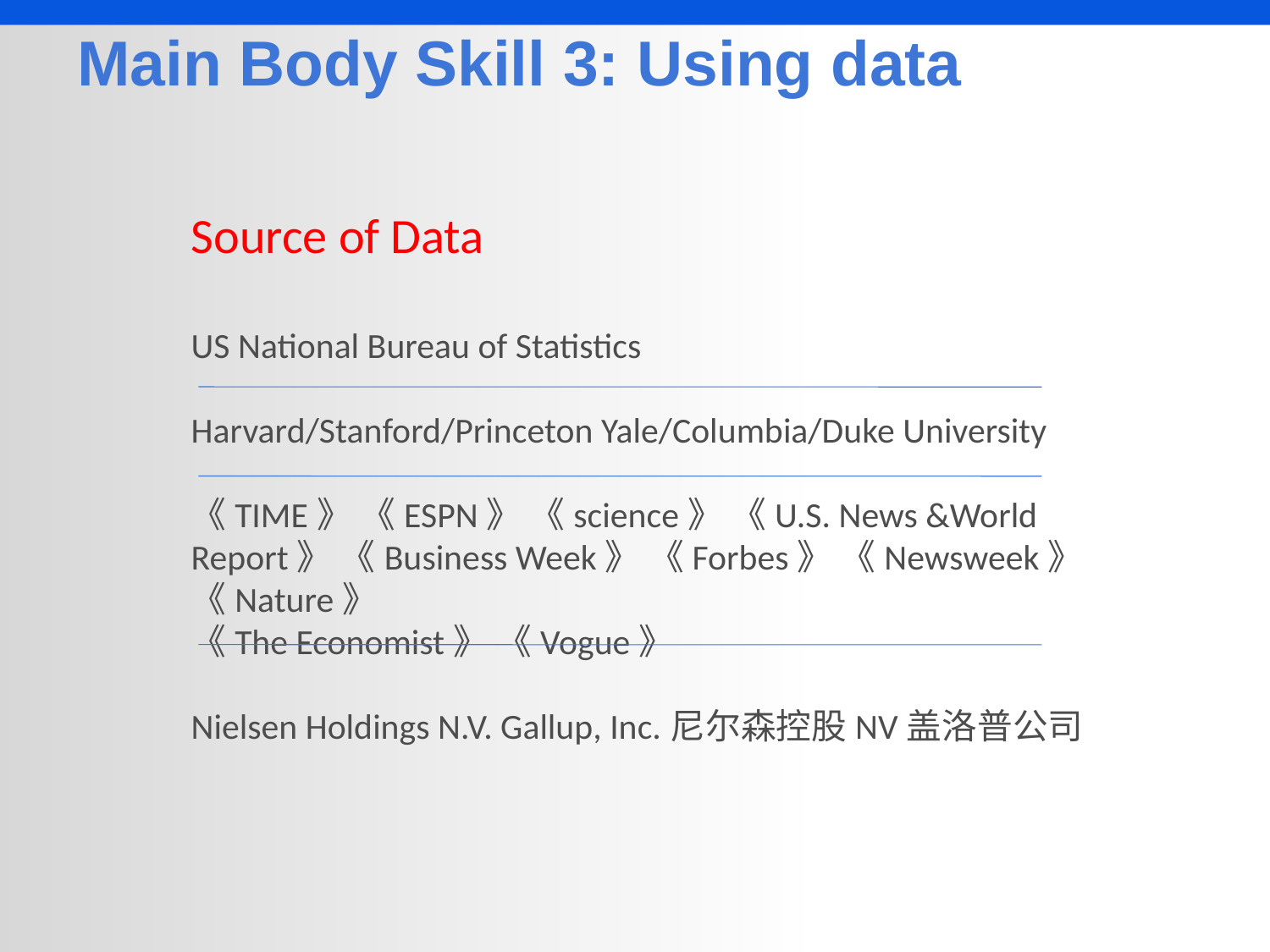

Main Body Skill 3: Using data
Source of Data

US National Bureau of Statistics

Harvard/Stanford/Princeton Yale/Columbia/Duke University

《TIME》 《ESPN》 《science》 《U.S. News &World Report》 《Business Week》 《Forbes》 《Newsweek》 《Nature》
《The Economist》 《Vogue》

Nielsen Holdings N.V. Gallup, Inc.尼尔森控股NV盖洛普公司